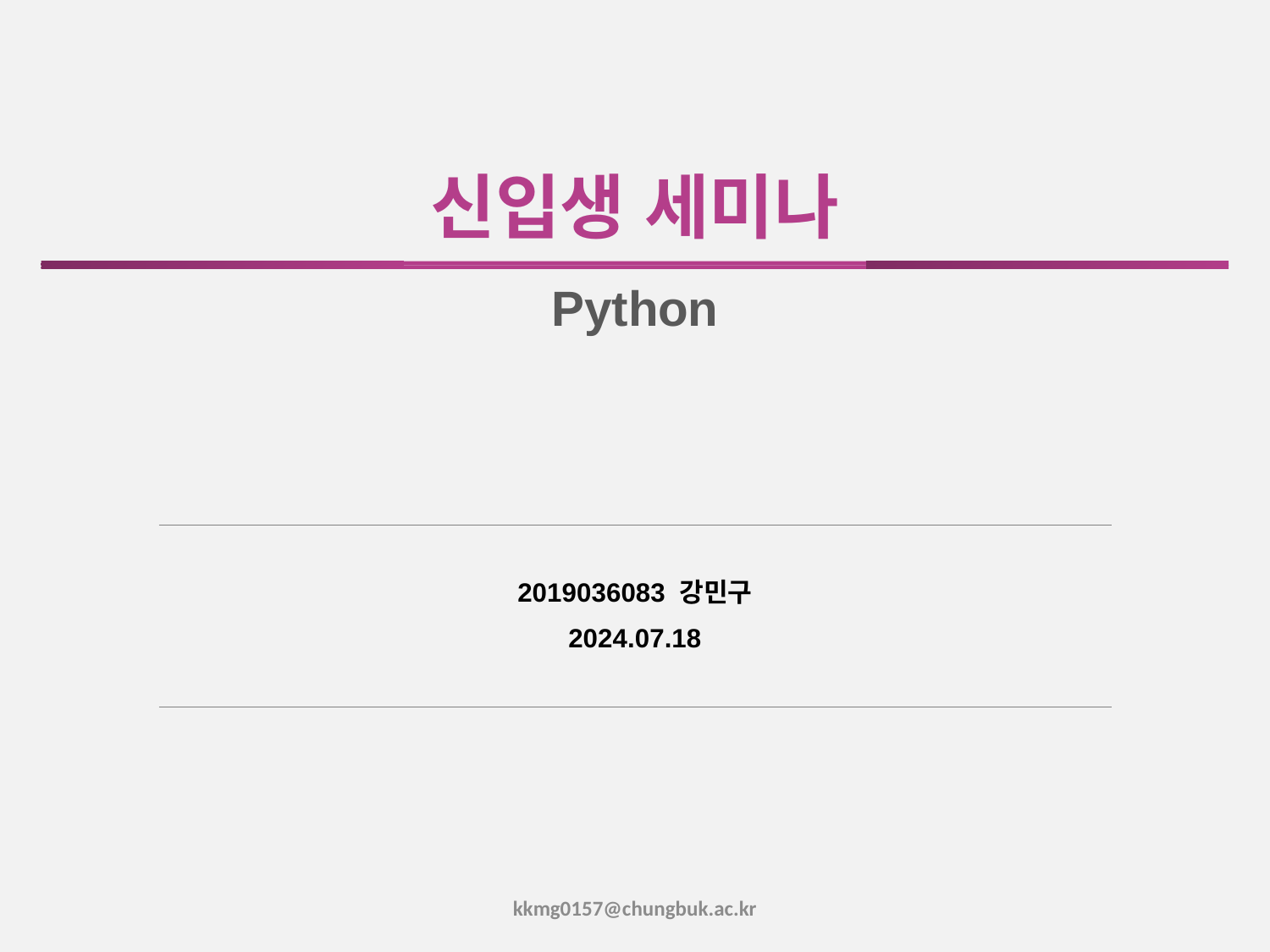

# 신입생 세미나
Python
2019036083 강민구
2024.07.18
kkmg0157@chungbuk.ac.kr